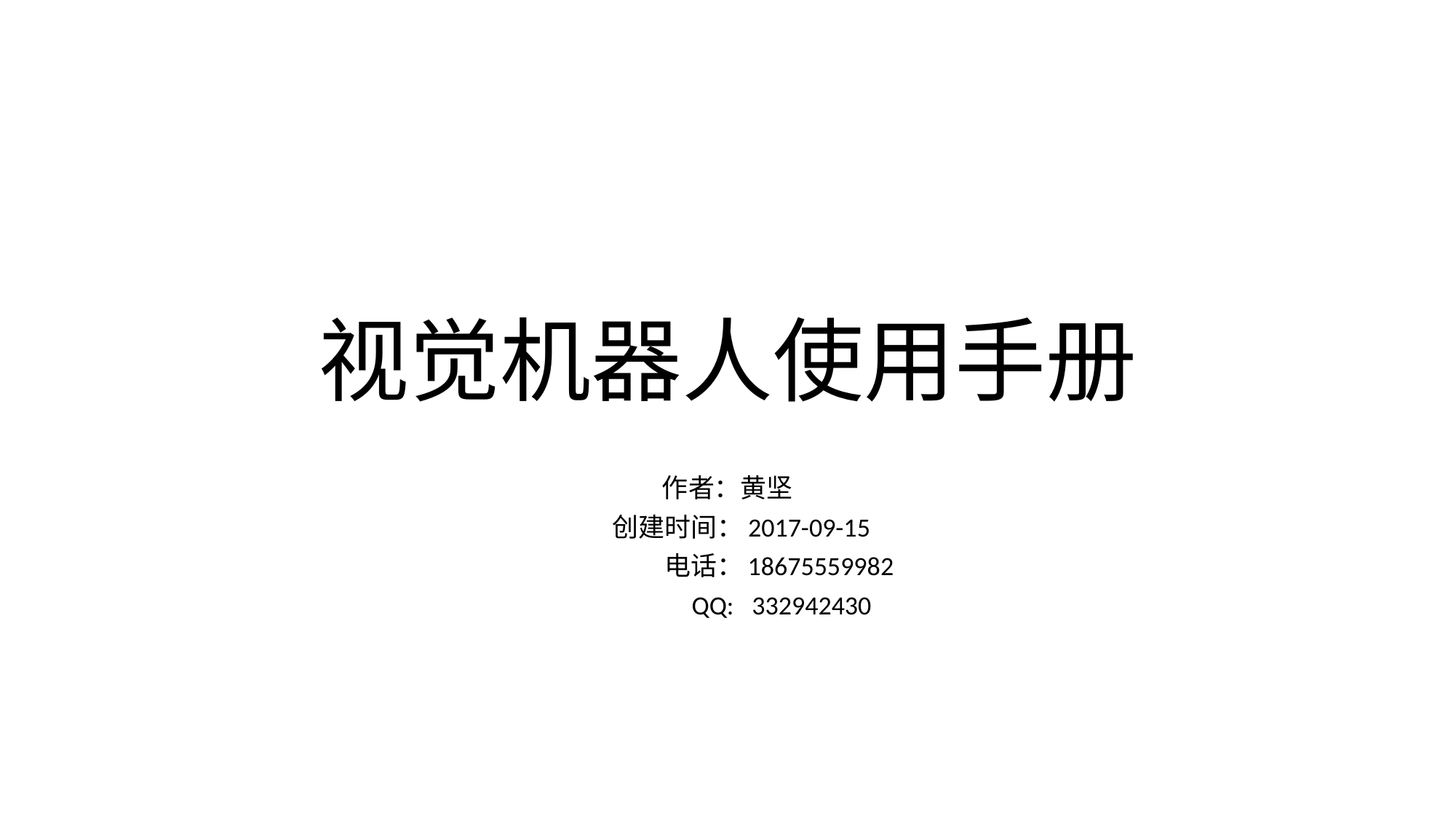

# 视觉机器人使用手册

作者：黄坚
    创建时间：2017-09-15
                 电话：18675559982
                  QQ:   332942430